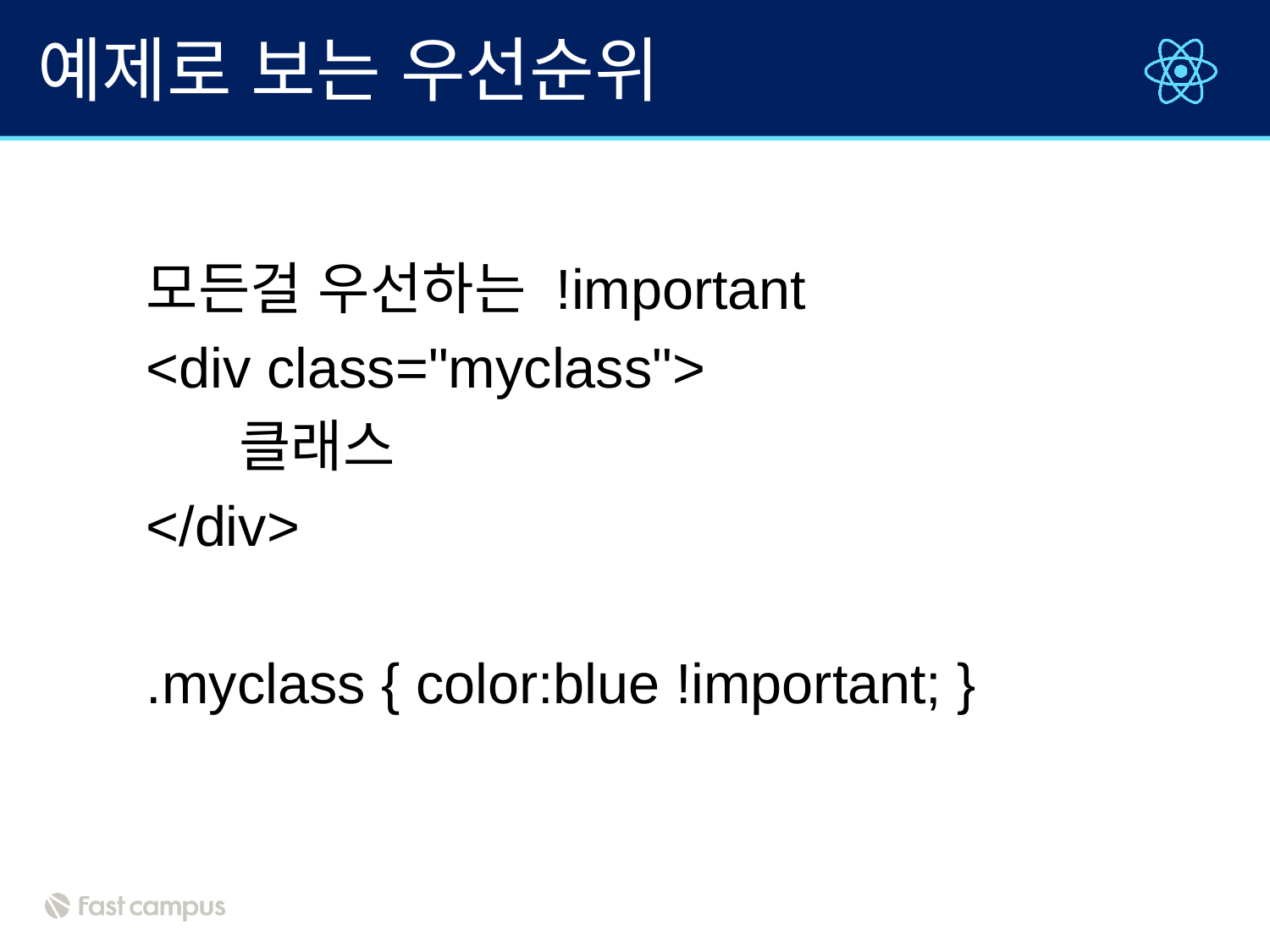

# 예제로 보는 우선순위
모든걸 우선하는 !important
<div class="myclass">
     클래스
</div>

.myclass { color:blue !important; }